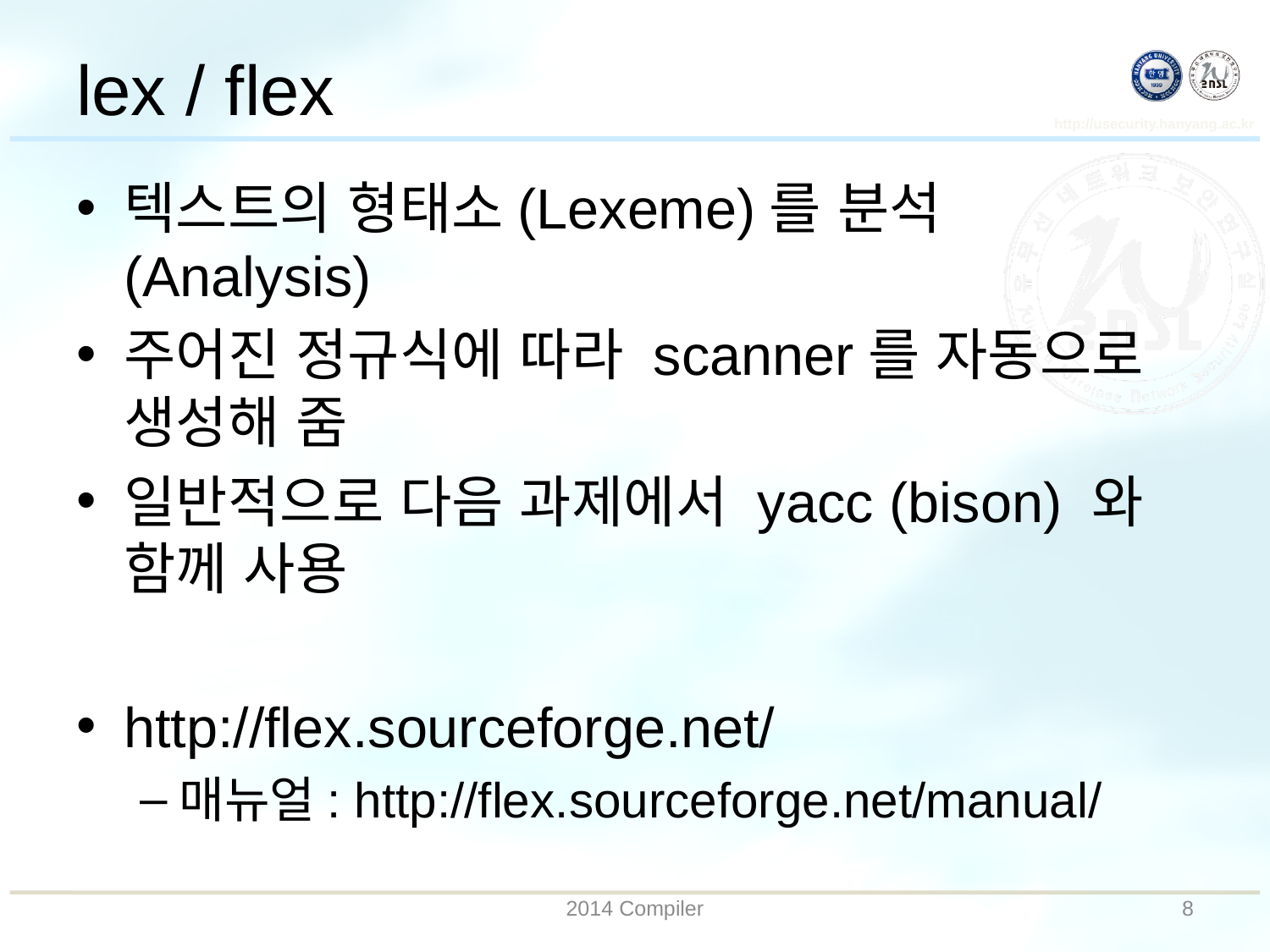

# lex / flex
텍스트의 형태소(Lexeme)를 분석(Analysis)
주어진 정규식에 따라 scanner를 자동으로 생성해 줌
일반적으로 다음 과제에서 yacc (bison) 와 함께 사용

http://flex.sourceforge.net/
매뉴얼: http://flex.sourceforge.net/manual/
2014 Compiler
8